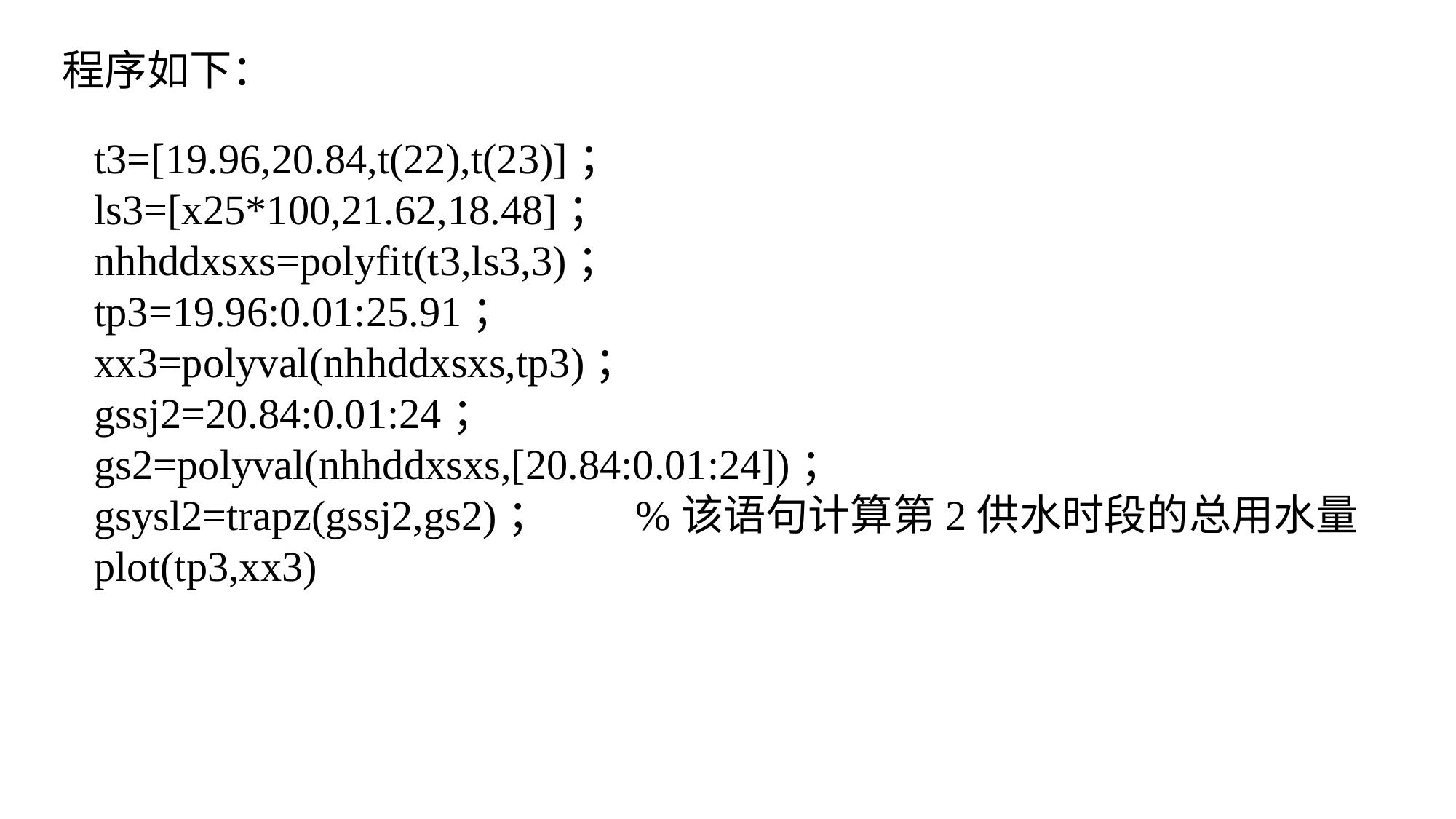

程序如下：
t3=[19.96,20.84,t(22),t(23)]；
ls3=[x25*100,21.62,18.48]；
nhhddxsxs=polyfit(t3,ls3,3)；
tp3=19.96:0.01:25.91；
xx3=polyval(nhhddxsxs,tp3)；
gssj2=20.84:0.01:24；
gs2=polyval(nhhddxsxs,[20.84:0.01:24])；
gsysl2=trapz(gssj2,gs2)；        %该语句计算第2供水时段的总用水量
plot(tp3,xx3)